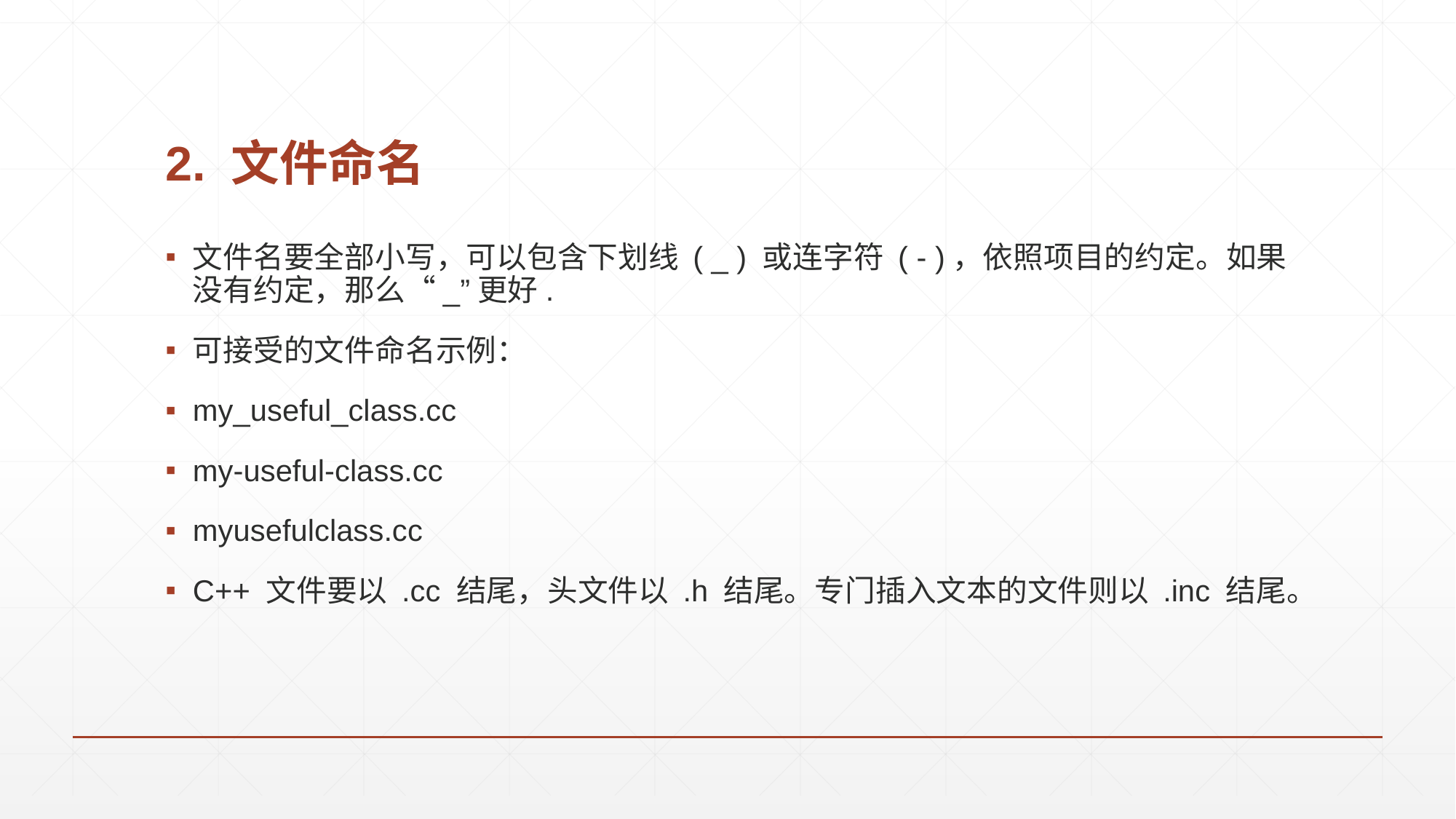

# 2. 文件命名
文件名要全部小写，可以包含下划线 ( _ ) 或连字符 ( - )，依照项目的约定。如果没有约定，那么“_”更好.
可接受的文件命名示例：
my_useful_class.cc
my-useful-class.cc
myusefulclass.cc
C++ 文件要以 .cc 结尾，头文件以 .h 结尾。专门插入文本的文件则以 .inc 结尾。